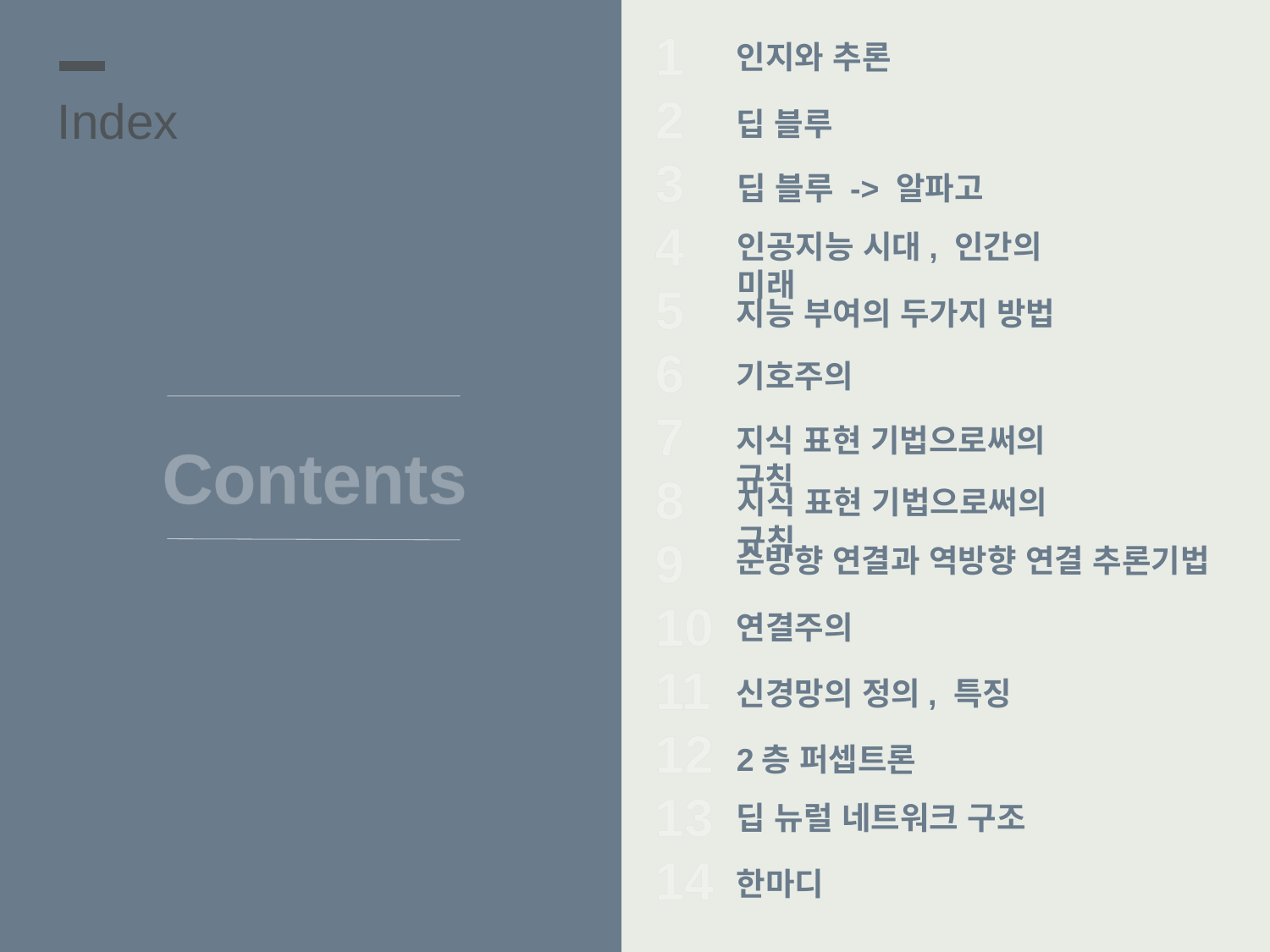

Contents
1
2
3
4
5
6
7
8
9
10
11
12
13
14
인지와 추론
Index
딥 블루
딥 블루 -> 알파고
인공지능 시대, 인간의 미래
지능 부여의 두가지 방법
기호주의
지식 표현 기법으로써의 규칙
지식 표현 기법으로써의 규칙
순방향 연결과 역방향 연결 추론기법
연결주의
신경망의 정의, 특징
2층 퍼셉트론
딥 뉴럴 네트워크 구조
한마디